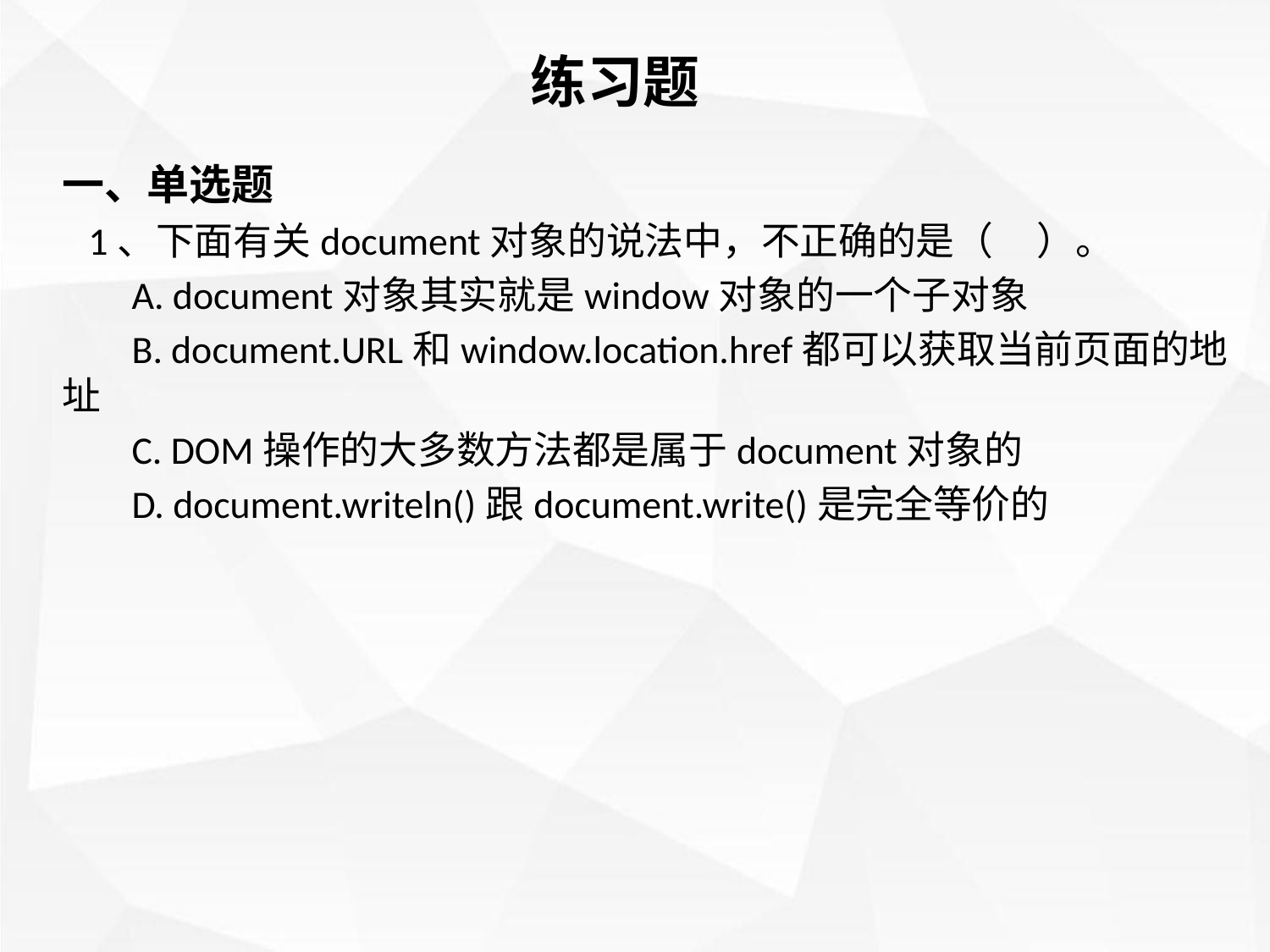

练习题
一、单选题
   1、下面有关document对象的说法中，不正确的是（     ）。
        A. document对象其实就是window对象的一个子对象
        B. document.URL和window.location.href都可以获取当前页面的地址
        C. DOM操作的大多数方法都是属于document对象的
        D. document.writeln()跟document.write()是完全等价的